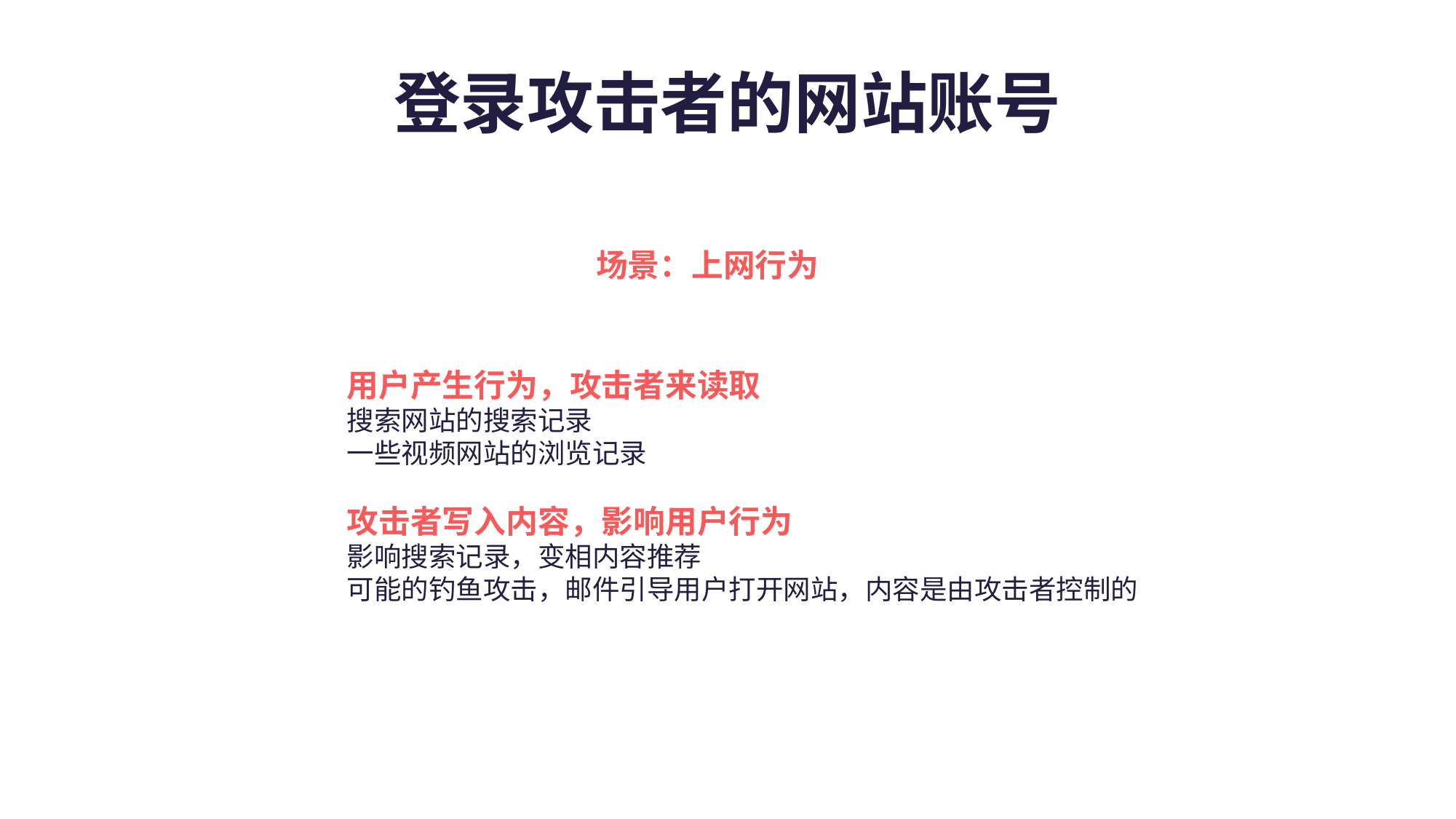

# 登录攻击者的网站账号
场景：上网行为

用户产生行为，攻击者来读取
搜索网站的搜索记录
一些视频网站的浏览记录

攻击者写入内容，影响用户行为
影响搜索记录，变相内容推荐
可能的钓鱼攻击，邮件引导用户打开网站，内容是由攻击者控制的